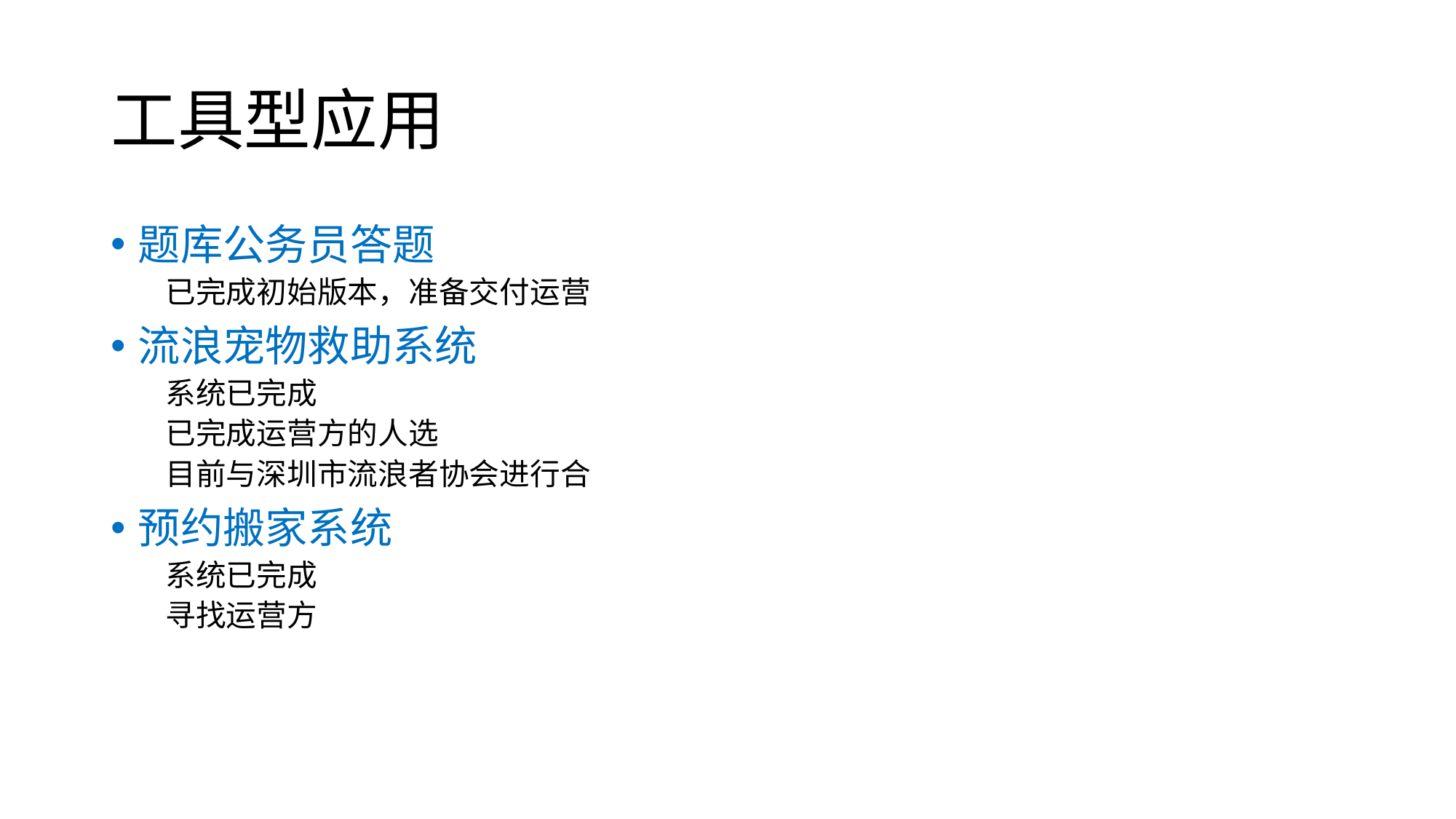

# 工具型应用
题库公务员答题
已完成初始版本，准备交付运营
流浪宠物救助系统
系统已完成
已完成运营方的人选
目前与深圳市流浪者协会进行合
预约搬家系统
系统已完成
寻找运营方